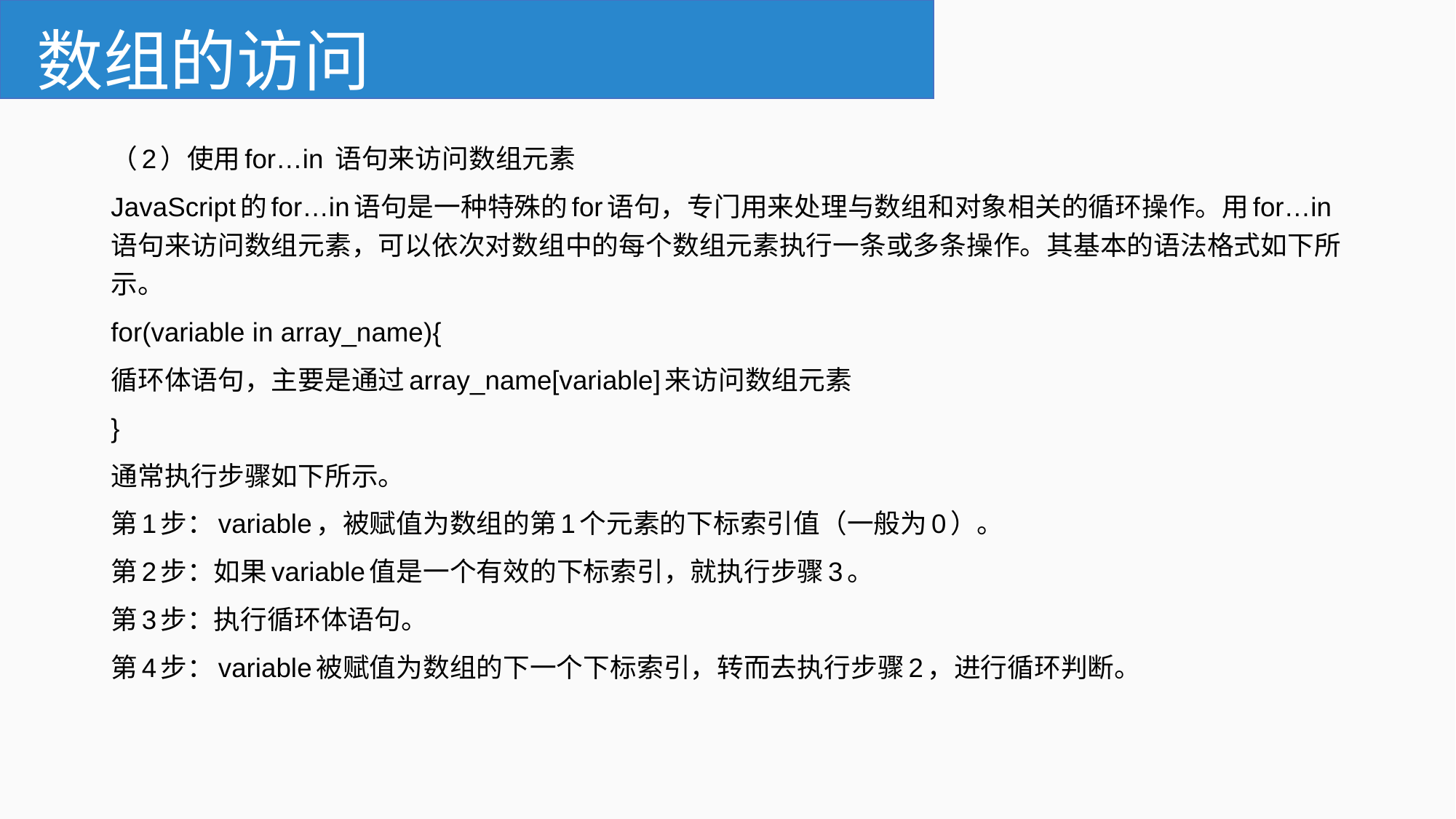

# 数组的访问
（2）使用for…in 语句来访问数组元素
JavaScript的for…in语句是一种特殊的for语句，专门用来处理与数组和对象相关的循环操作。用for…in语句来访问数组元素，可以依次对数组中的每个数组元素执行一条或多条操作。其基本的语法格式如下所示。
for(variable in array_name){
循环体语句，主要是通过array_name[variable]来访问数组元素
}
通常执行步骤如下所示。
第1步：variable，被赋值为数组的第1个元素的下标索引值（一般为0）。
第2步：如果variable值是一个有效的下标索引，就执行步骤3。
第3步：执行循环体语句。
第4步：variable被赋值为数组的下一个下标索引，转而去执行步骤2，进行循环判断。